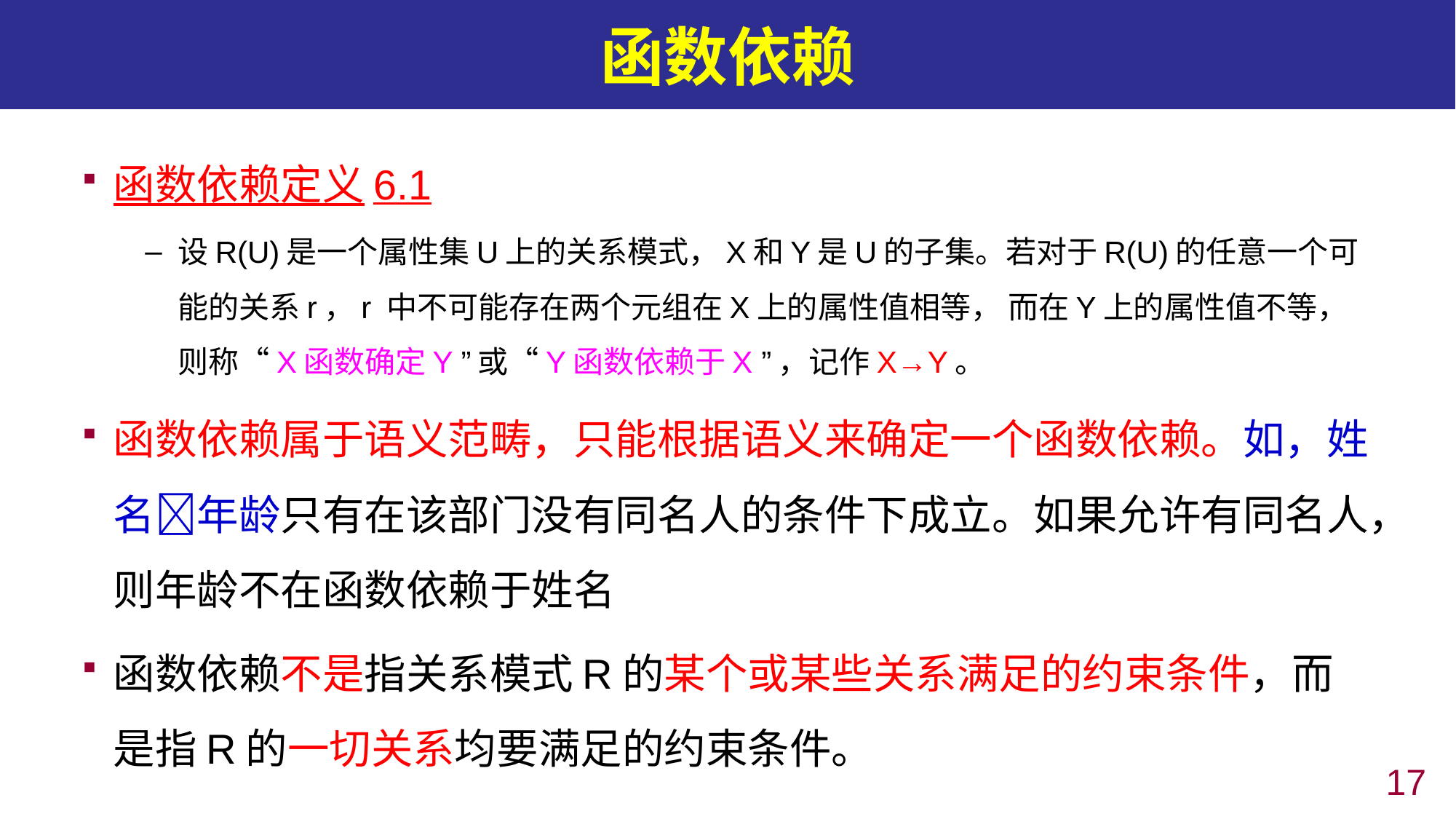

# 函数依赖
函数依赖定义6.1
设R(U)是一个属性集U上的关系模式，X和Y是U的子集。若对于R(U)的任意一个可能的关系r，r 中不可能存在两个元组在X上的属性值相等， 而在Y上的属性值不等， 则称“X函数确定Y ”或“Y函数依赖于X ”，记作X→Y。
函数依赖属于语义范畴，只能根据语义来确定一个函数依赖。如，姓名→年龄只有在该部门没有同名人的条件下成立。如果允许有同名人，则年龄不在函数依赖于姓名
函数依赖不是指关系模式R的某个或某些关系满足的约束条件，而是指R的一切关系均要满足的约束条件。
17